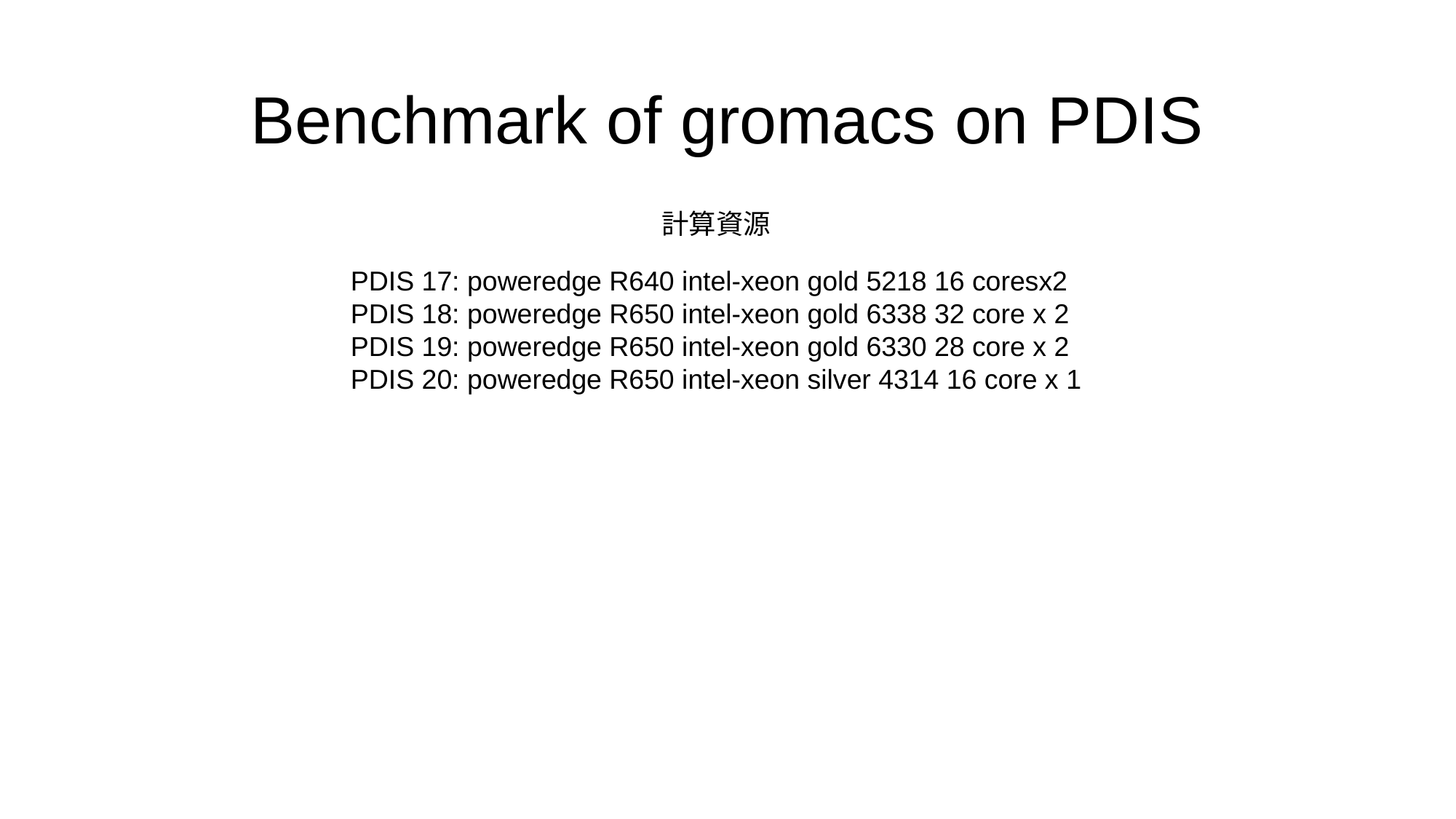

# Benchmark of gromacs on PDIS
計算資源
PDIS 17: poweredge R640 intel-xeon gold 5218 16 coresx2
PDIS 18: poweredge R650 intel-xeon gold 6338 32 core x 2
PDIS 19: poweredge R650 intel-xeon gold 6330 28 core x 2
PDIS 20: poweredge R650 intel-xeon silver 4314 16 core x 1